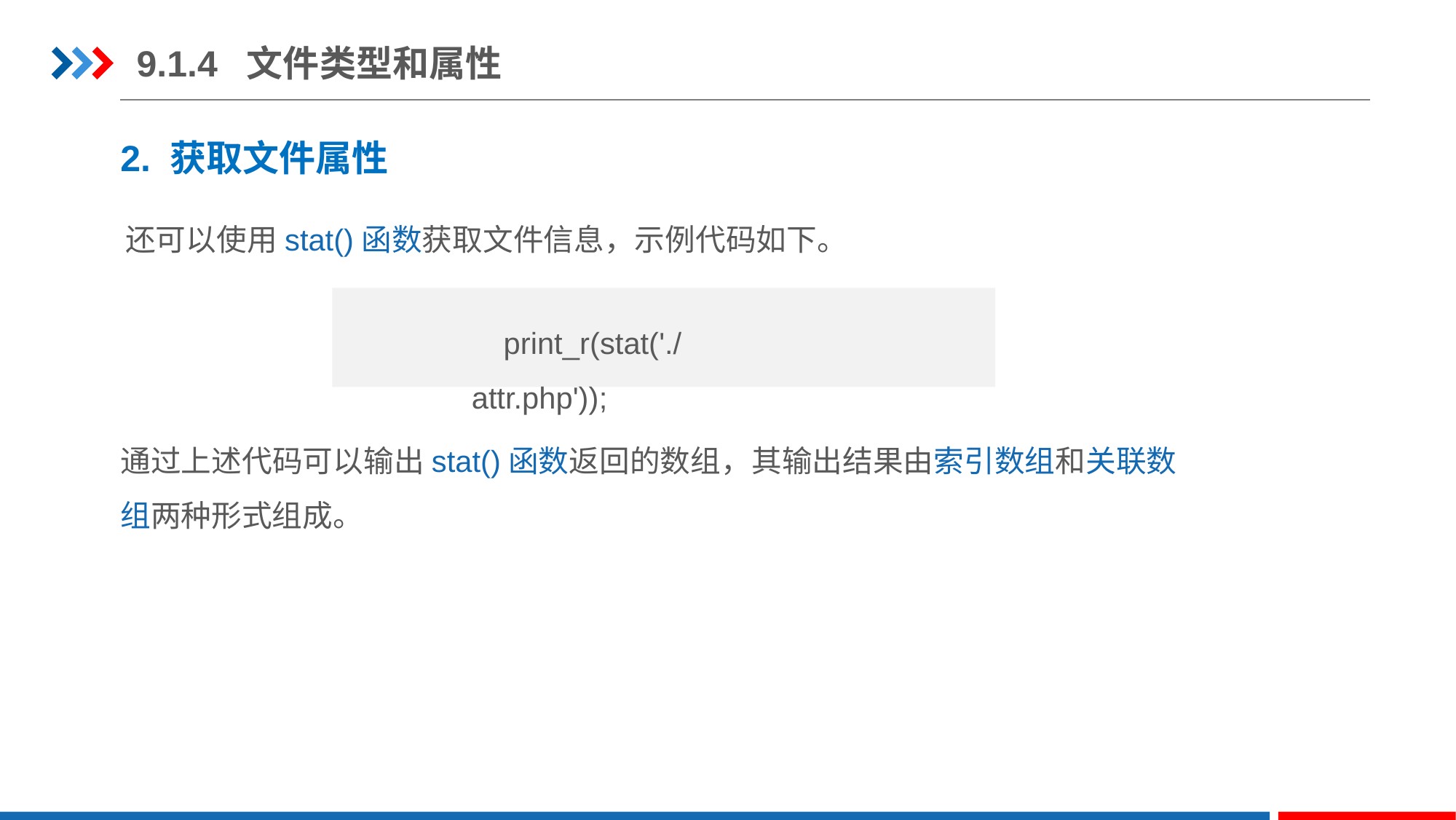

9.1.4  文件类型和属性
2. 获取文件属性
还可以使用stat()函数获取文件信息，示例代码如下。

print_r(stat('./attr.php'));
通过上述代码可以输出stat()函数返回的数组，其输出结果由索引数组和关联数组两种形式组成。